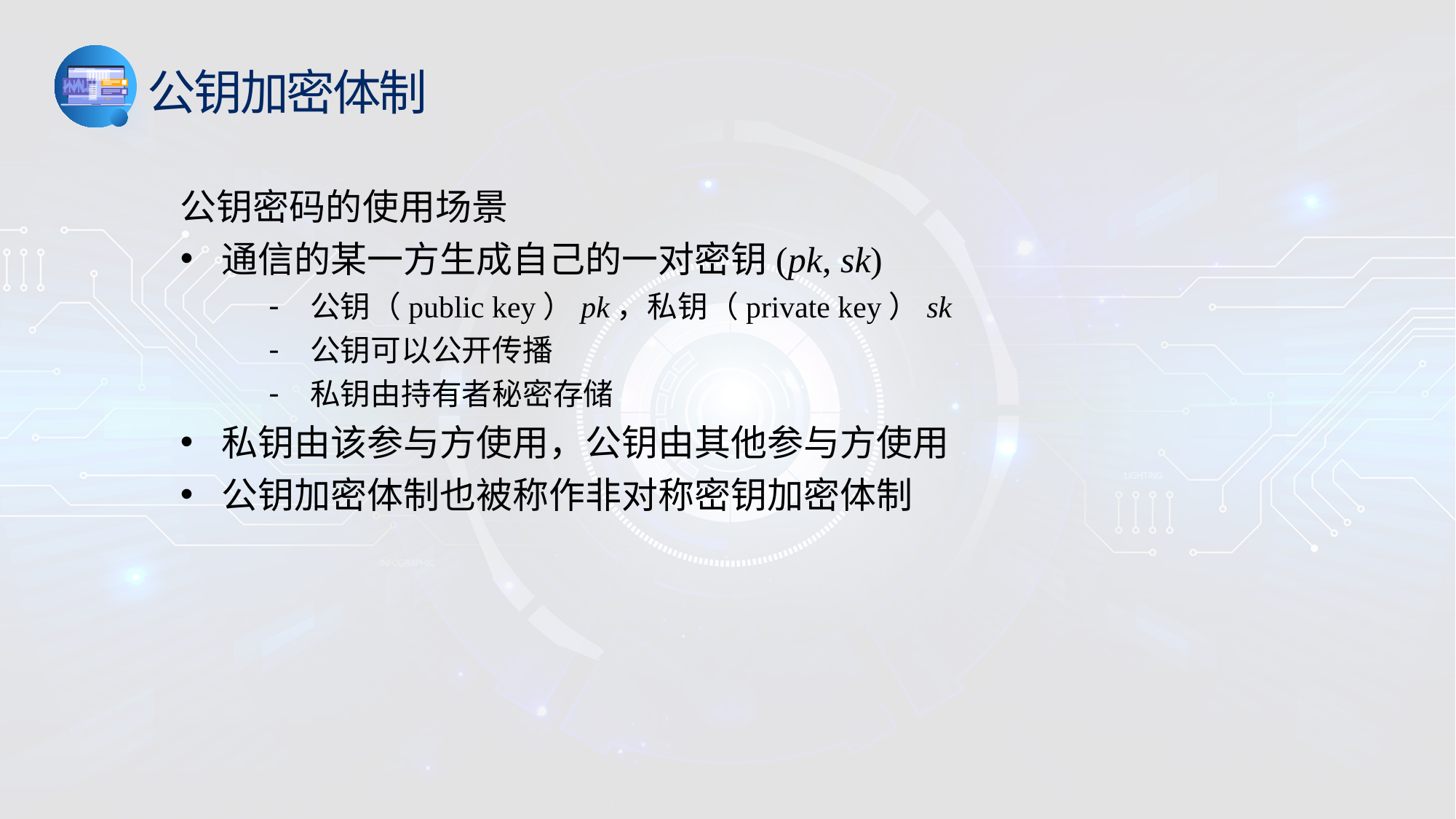

公钥加密体制

公钥密码的使用场景
通信的某一方生成自己的一对密钥(pk, sk)
公钥（public key）pk，私钥（private key）sk
公钥可以公开传播
私钥由持有者秘密存储
私钥由该参与方使用，公钥由其他参与方使用
公钥加密体制也被称作非对称密钥加密体制